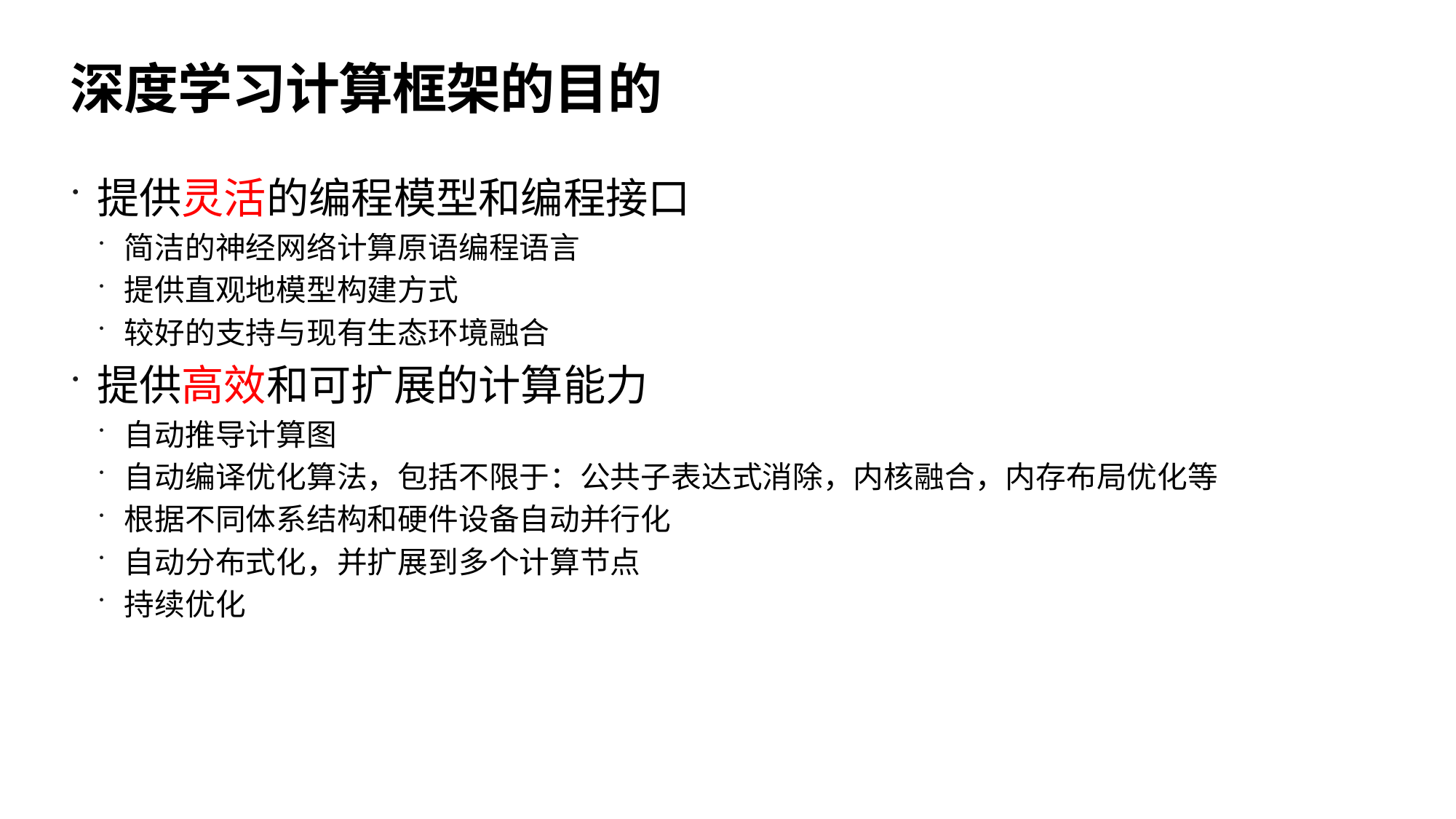

# 深度学习计算框架的目的
提供灵活的编程模型和编程接口
简洁的神经网络计算原语编程语言
提供直观地模型构建方式
较好的支持与现有生态环境融合
提供高效和可扩展的计算能力
自动推导计算图
自动编译优化算法，包括不限于：公共子表达式消除，内核融合，内存布局优化等
根据不同体系结构和硬件设备自动并行化
自动分布式化，并扩展到多个计算节点
持续优化